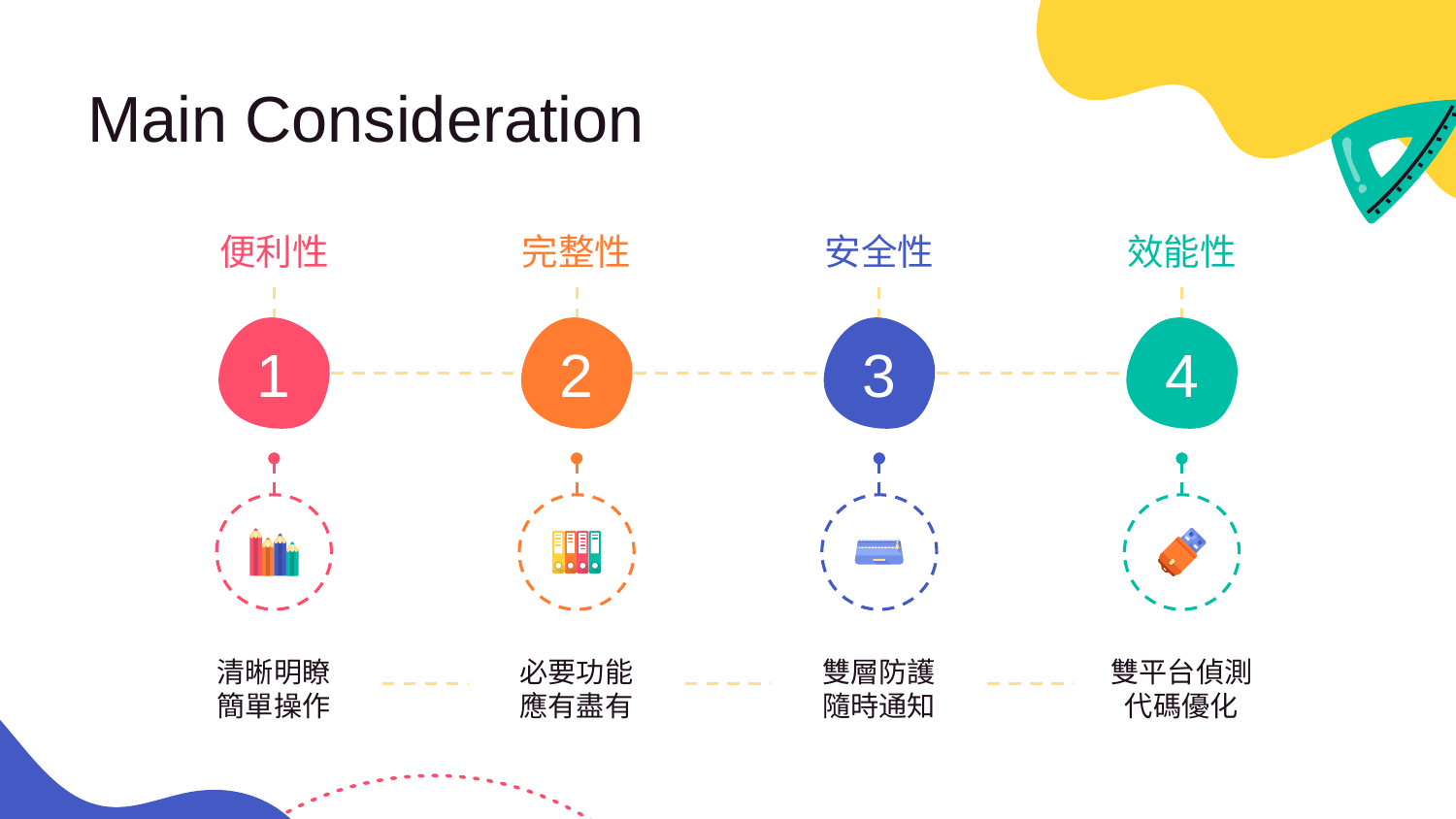

# Main Consideration
便利性
1
清晰明瞭
簡單操作
完整性
2
必要功能
應有盡有
安全性
3
雙層防護
隨時通知
效能性
4
雙平台偵測
代碼優化